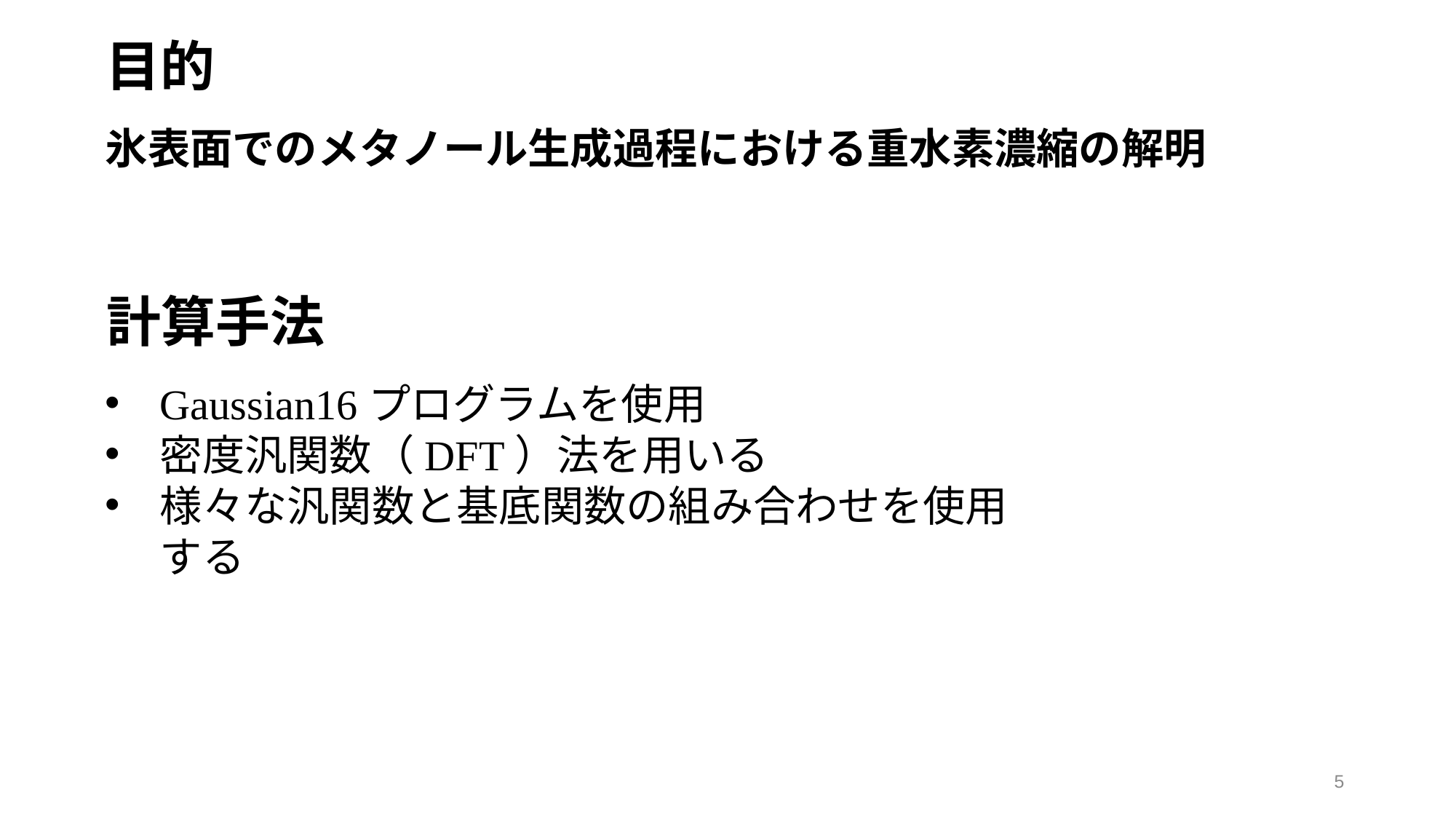

目的
氷表面でのメタノール生成過程における重水素濃縮の解明
計算手法
Gaussian16プログラムを使用
密度汎関数（DFT）法を用いる
様々な汎関数と基底関数の組み合わせを使用する
5